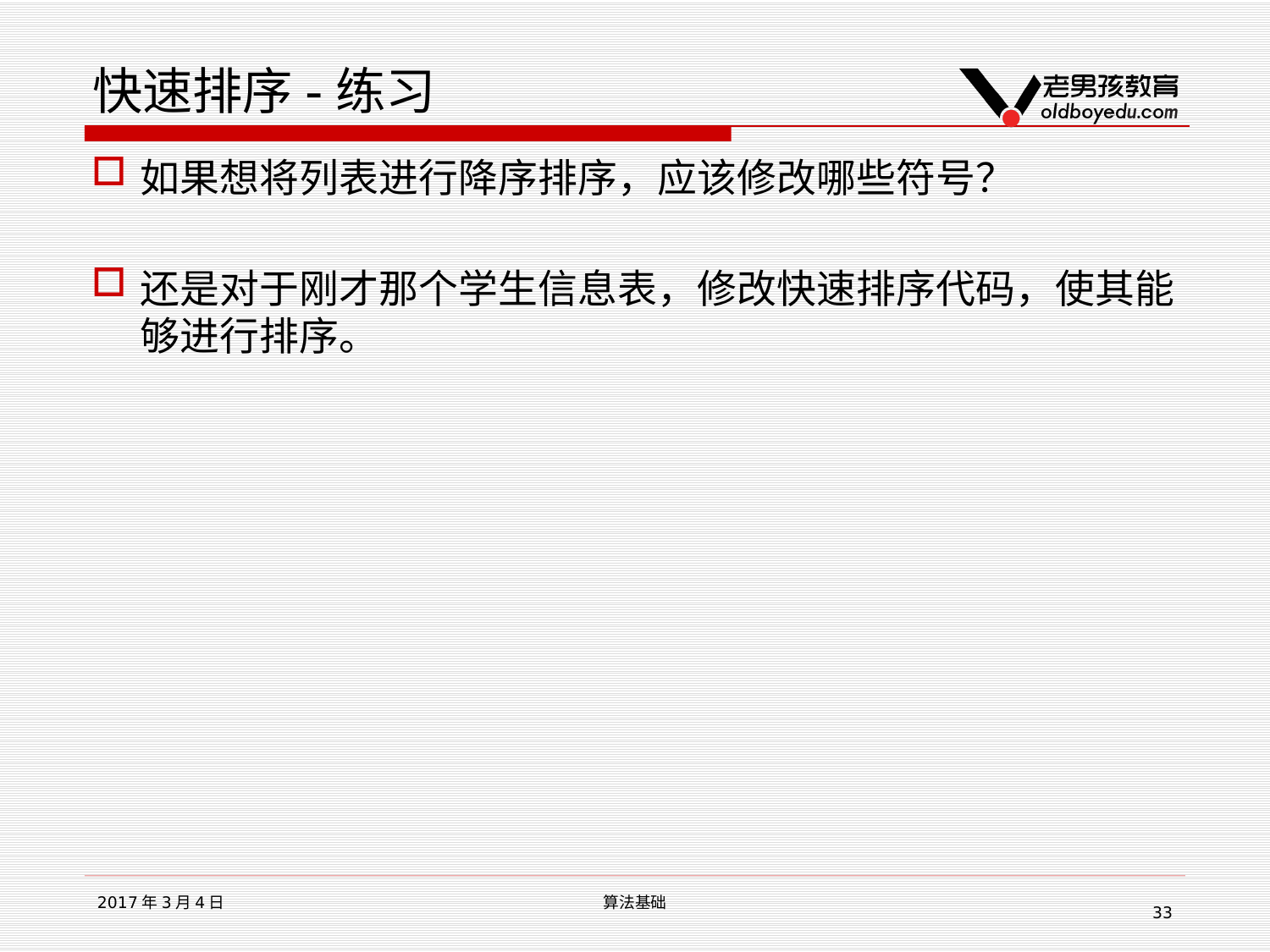

# 快速排序-练习
如果想将列表进行降序排序，应该修改哪些符号？

还是对于刚才那个学生信息表，修改快速排序代码，使其能够进行排序。
2017年3月4日
算法基础
33